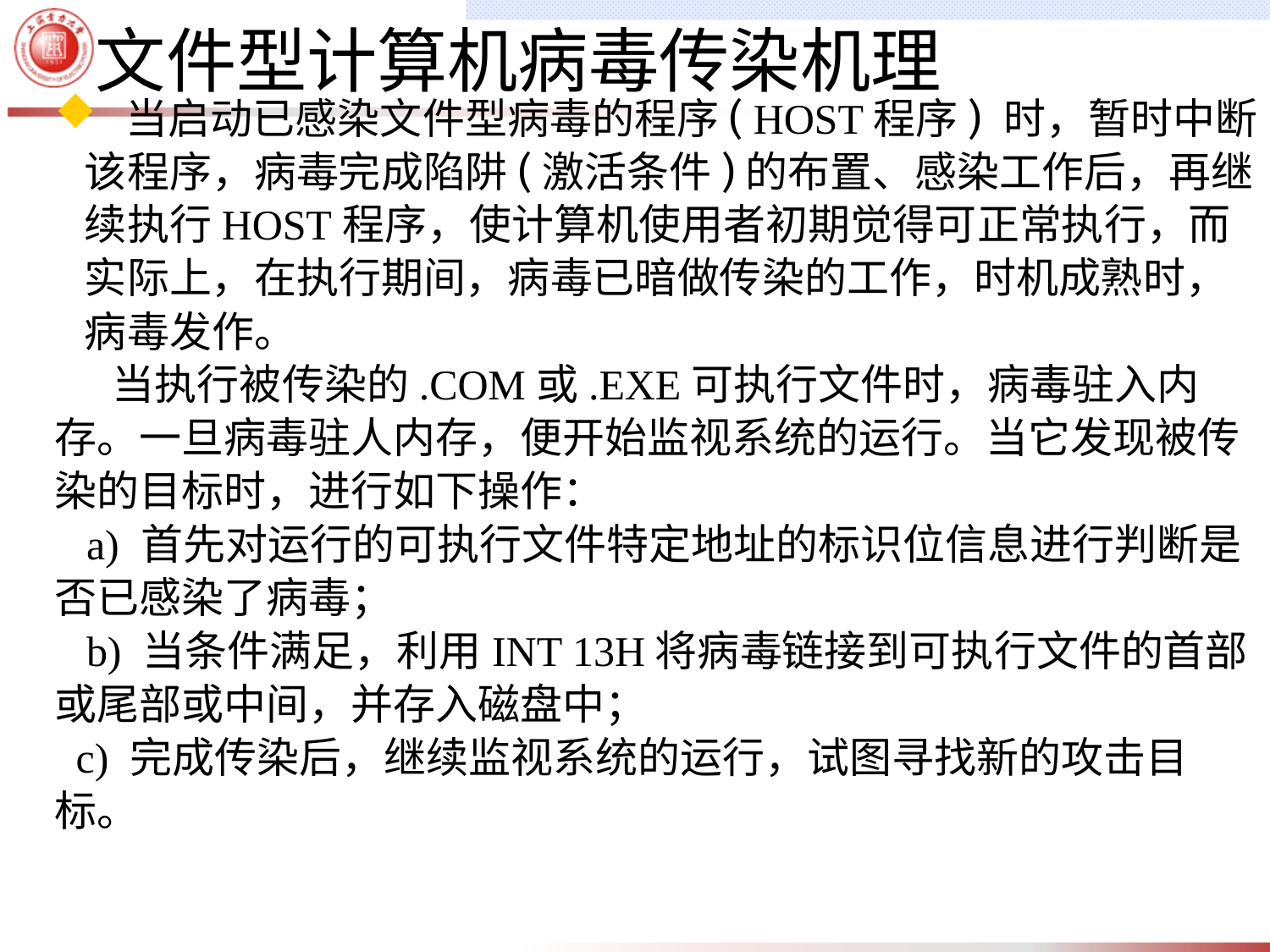

文件型计算机病毒传染机理
  当启动已感染文件型病毒的程序( HOST程序) 时，暂时中断该程序，病毒完成陷阱(激活条件)的布置、感染工作后，再继续执行HOST程序，使计算机使用者初期觉得可正常执行，而实际上，在执行期间，病毒已暗做传染的工作，时机成熟时，病毒发作。
     当执行被传染的.COM或.EXE可执行文件时，病毒驻入内存。一旦病毒驻人内存，便开始监视系统的运行。当它发现被传染的目标时，进行如下操作：
   a) 首先对运行的可执行文件特定地址的标识位信息进行判断是否已感染了病毒；
   b) 当条件满足，利用INT 13H将病毒链接到可执行文件的首部或尾部或中间，并存入磁盘中；
  c) 完成传染后，继续监视系统的运行，试图寻找新的攻击目标。